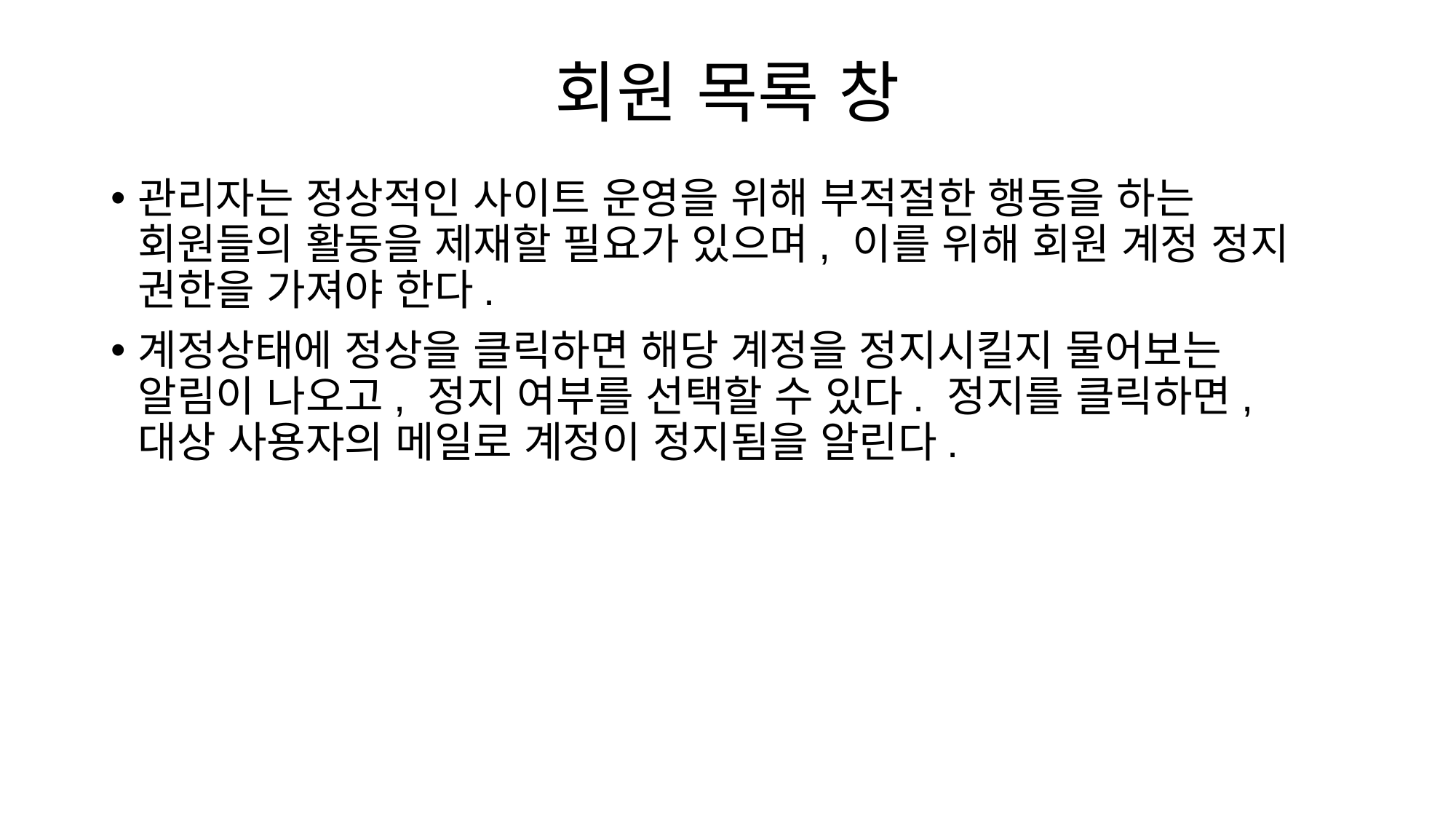

# 회원 목록 창
관리자는 정상적인 사이트 운영을 위해 부적절한 행동을 하는 회원들의 활동을 제재할 필요가 있으며, 이를 위해 회원 계정 정지 권한을 가져야 한다.
계정상태에 정상을 클릭하면 해당 계정을 정지시킬지 물어보는 알림이 나오고, 정지 여부를 선택할 수 있다. 정지를 클릭하면, 대상 사용자의 메일로 계정이 정지됨을 알린다.